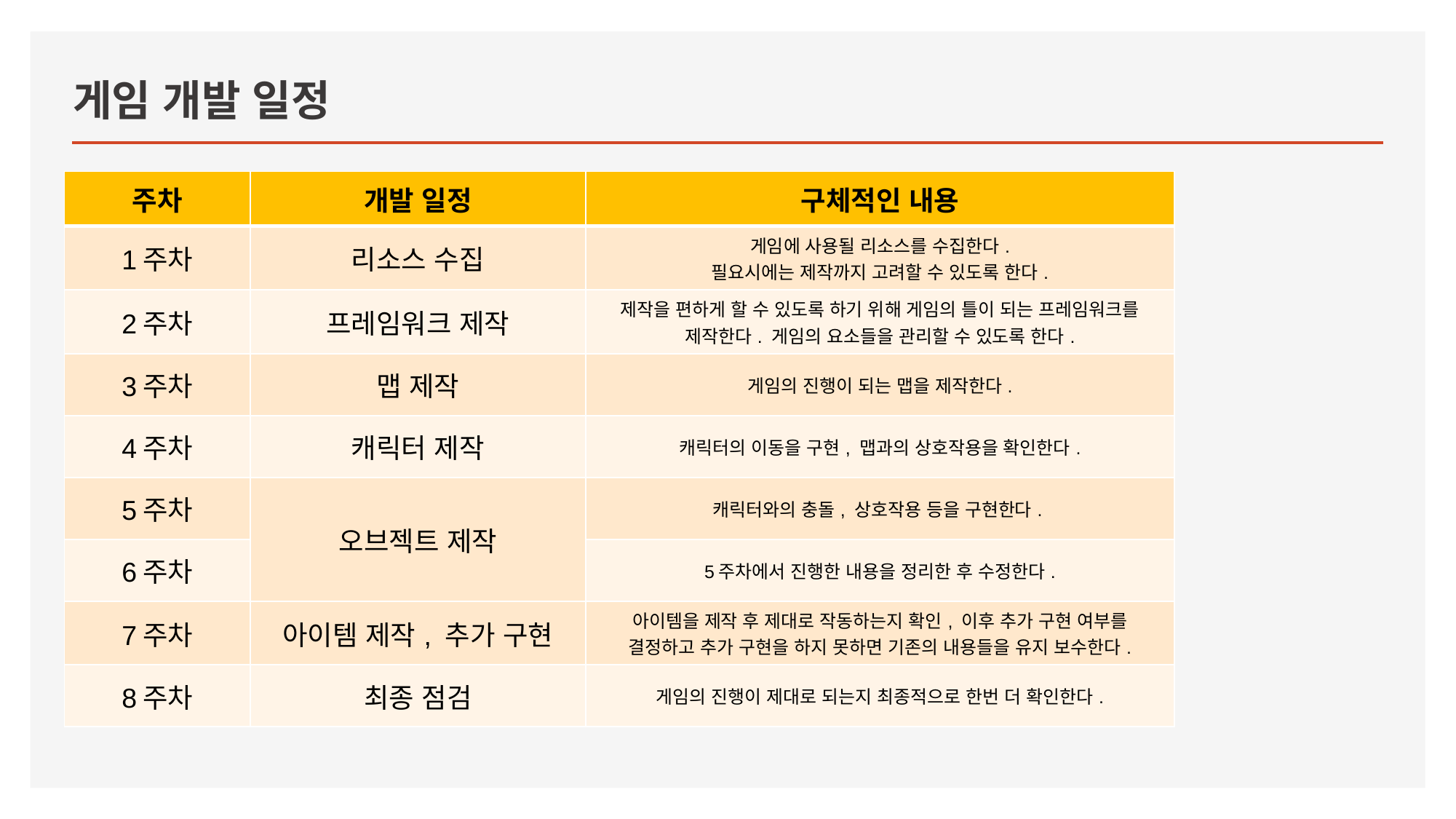

# 게임 개발 일정
| 주차 | 개발 일정 | 구체적인 내용 |
| --- | --- | --- |
| 1주차 | 리소스 수집 | 게임에 사용될 리소스를 수집한다. 필요시에는 제작까지 고려할 수 있도록 한다. |
| 2주차 | 프레임워크 제작 | 제작을 편하게 할 수 있도록 하기 위해 게임의 틀이 되는 프레임워크를 제작한다. 게임의 요소들을 관리할 수 있도록 한다. |
| 3주차 | 맵 제작 | 게임의 진행이 되는 맵을 제작한다. |
| 4주차 | 캐릭터 제작 | 캐릭터의 이동을 구현, 맵과의 상호작용을 확인한다. |
| 5주차 | 오브젝트 제작 | 캐릭터와의 충돌, 상호작용 등을 구현한다. |
| 6주차 |  | 5주차에서 진행한 내용을 정리한 후 수정한다. |
| 7주차 | 아이템 제작, 추가 구현 | 아이템을 제작 후 제대로 작동하는지 확인, 이후 추가 구현 여부를 결정하고 추가 구현을 하지 못하면 기존의 내용들을 유지 보수한다. |
| 8주차 | 최종 점검 | 게임의 진행이 제대로 되는지 최종적으로 한번 더 확인한다. |